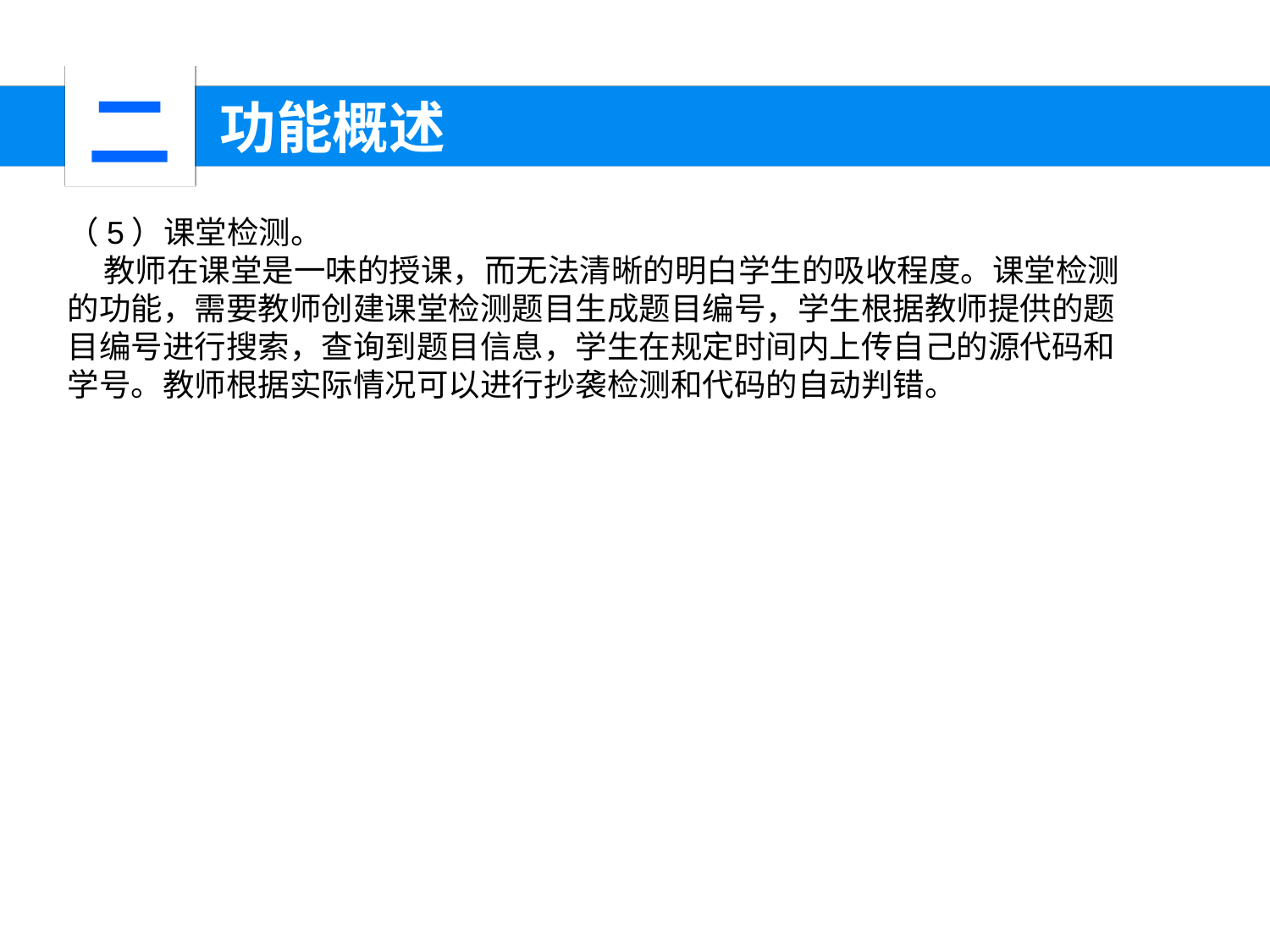

二
               功能概述
（5）课堂检测。
    教师在课堂是一味的授课，而无法清晰的明白学生的吸收程度。课堂检测的功能，需要教师创建课堂检测题目生成题目编号，学生根据教师提供的题目编号进行搜索，查询到题目信息，学生在规定时间内上传自己的源代码和学号。教师根据实际情况可以进行抄袭检测和代码的自动判错。
XXXX年
XXXX年